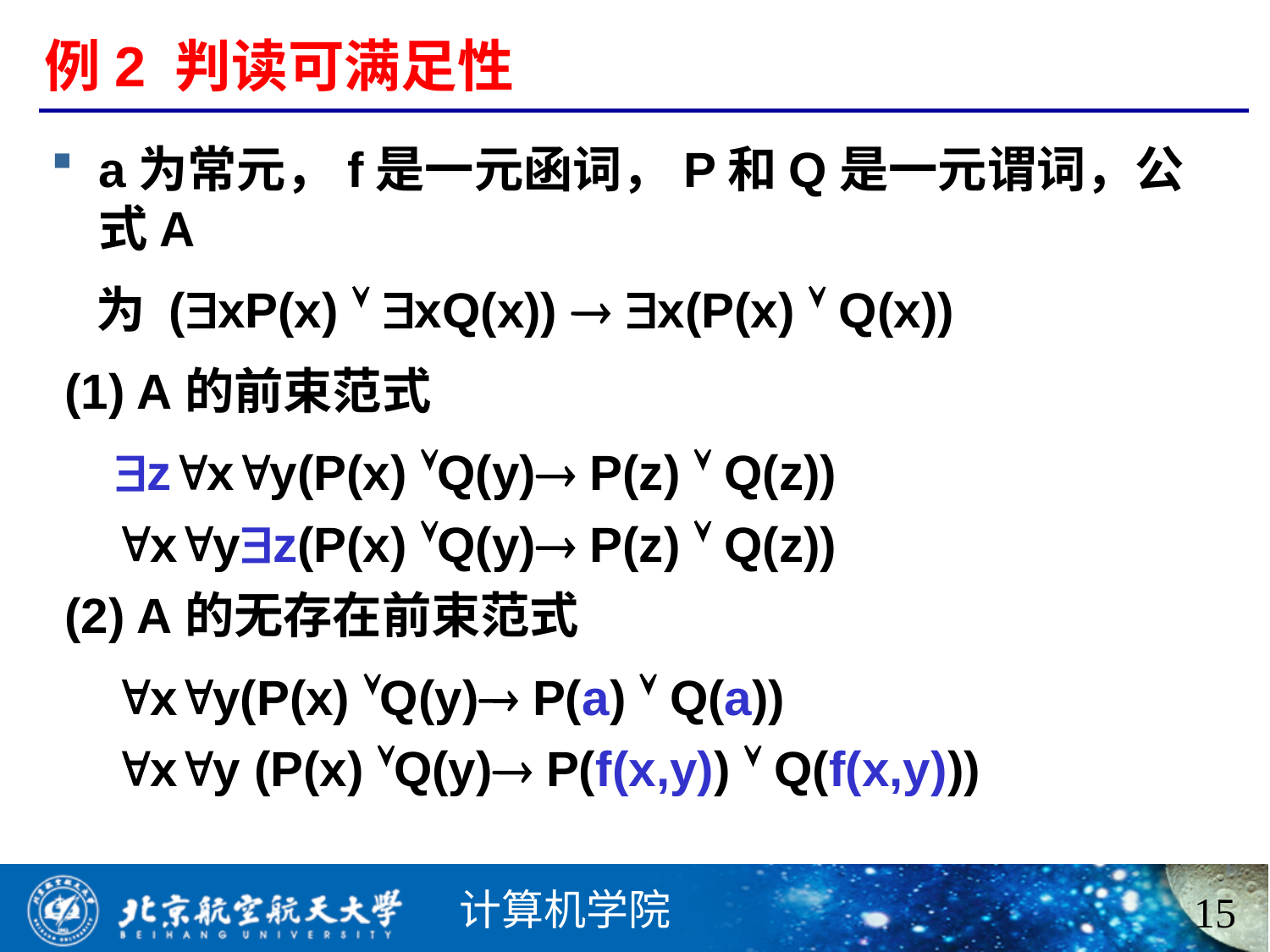

# 例2 判读可满足性
a为常元，f是一元函词，P和Q是一元谓词，公式A
   为 (∃xP(x) ∨ ∃xQ(x)) → ∃x(P(x) ∨ Q(x))
 (1) A的前束范式
∃z∀x∀y(P(x) ∨Q(y)→ P(z) ∨ Q(z))
∀x∀y∃z(P(x) ∨Q(y)→ P(z) ∨ Q(z))
 (2) A的无存在前束范式
∀x∀y(P(x) ∨Q(y)→ P(a) ∨ Q(a))
∀x∀y (P(x) ∨Q(y)→ P(f(x,y)) ∨ Q(f(x,y)))